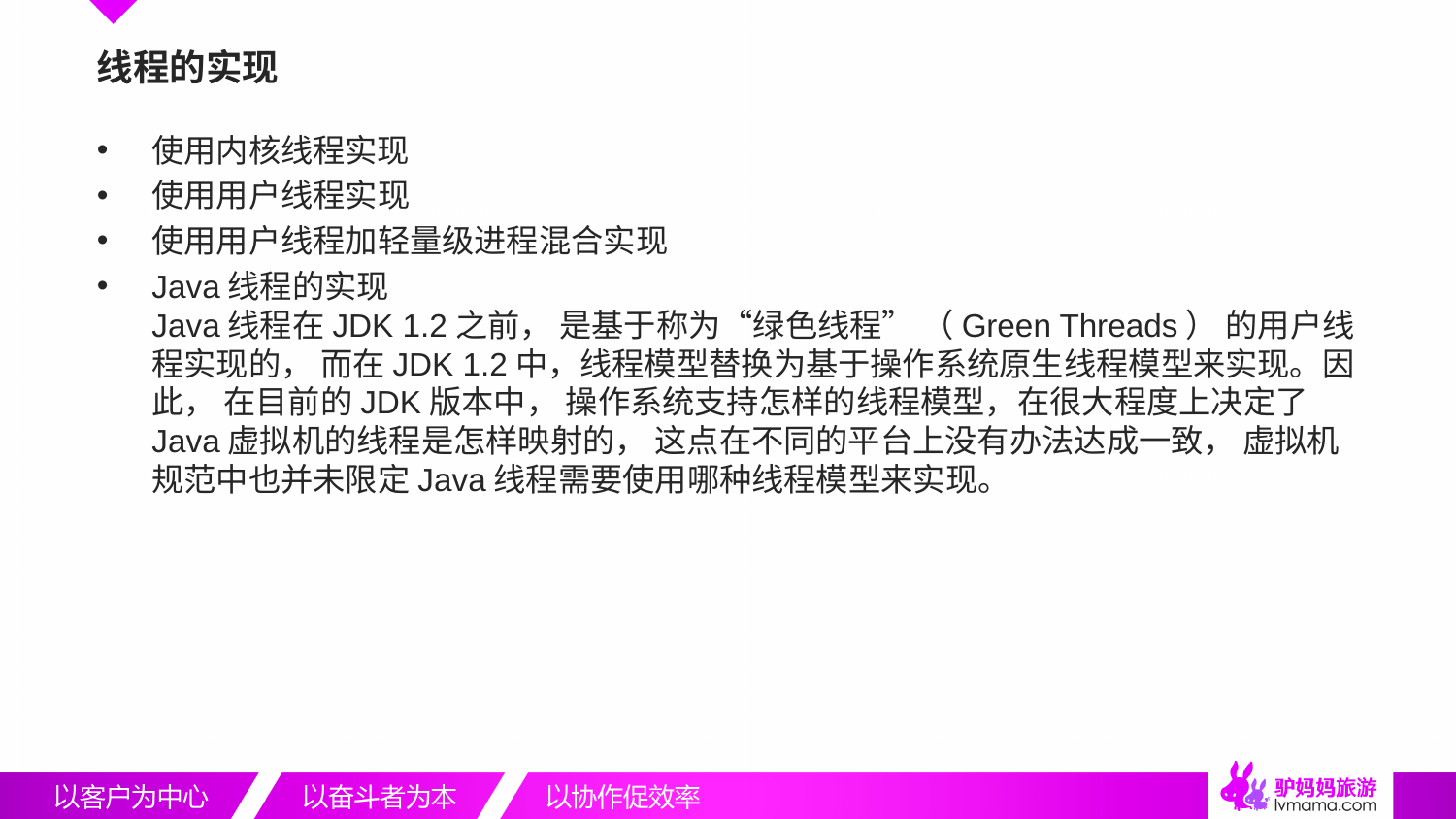

# 线程的实现
使用内核线程实现
使用用户线程实现
使用用户线程加轻量级进程混合实现
Java线程的实现
Java线程在JDK 1.2之前， 是基于称为“绿色线程” （Green Threads） 的用户线程实现的， 而在JDK 1.2中，线程模型替换为基于操作系统原生线程模型来实现。因此， 在目前的JDK版本中， 操作系统支持怎样的线程模型，在很大程度上决定了Java虚拟机的线程是怎样映射的， 这点在不同的平台上没有办法达成一致， 虚拟机规范中也并未限定Java线程需要使用哪种线程模型来实现。